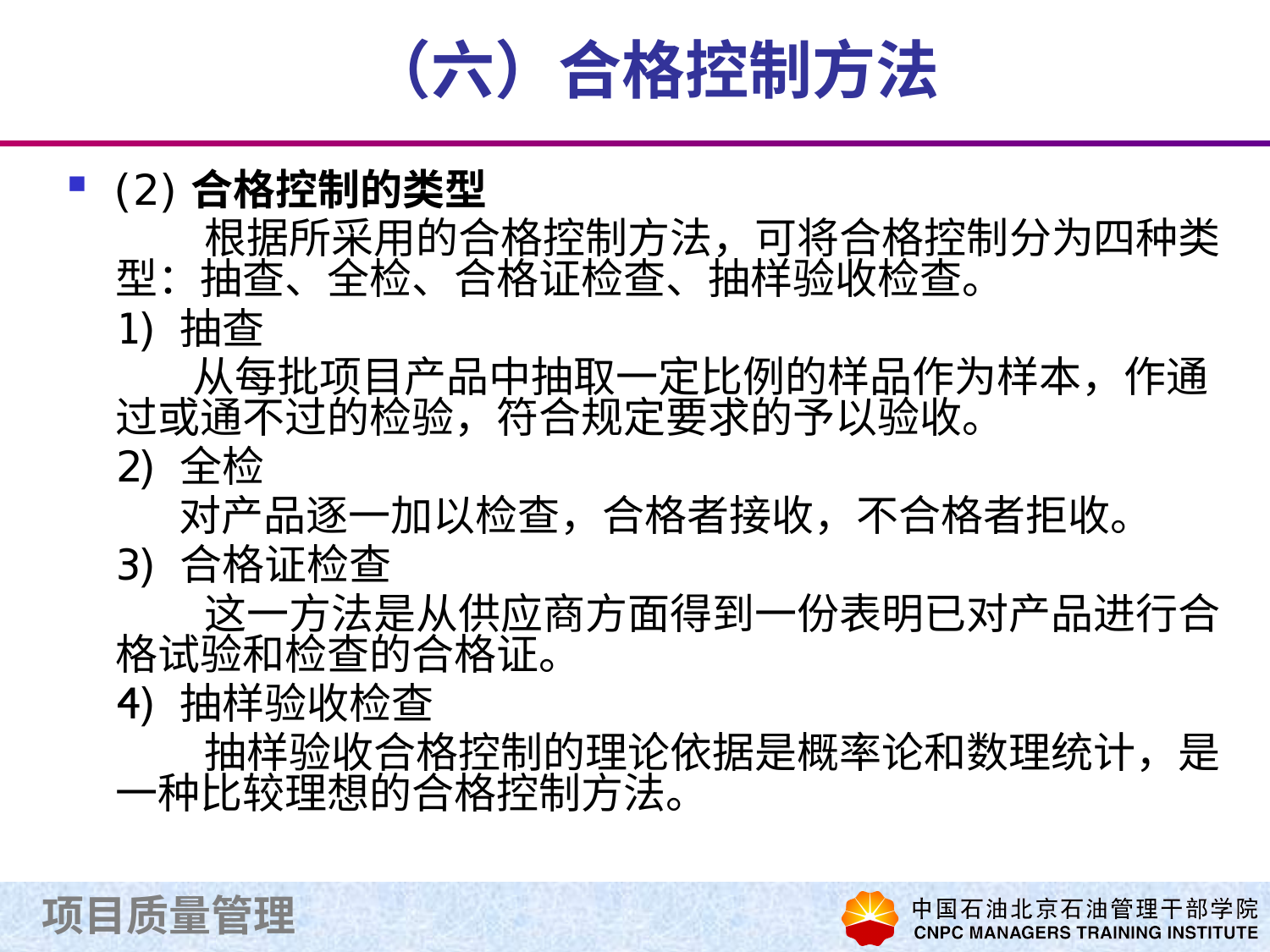

# （六）合格控制方法
(2)合格控制的类型
根据所采用的合格控制方法，可将合格控制分为四种类型：抽查、全检、合格证检查、抽样验收检查。
1) 抽查
从每批项目产品中抽取一定比例的样品作为样本，作通过或通不过的检验，符合规定要求的予以验收。
2) 全检
对产品逐一加以检查，合格者接收，不合格者拒收。
3) 合格证检查
这一方法是从供应商方面得到一份表明已对产品进行合格试验和检查的合格证。
4) 抽样验收检查
抽样验收合格控制的理论依据是概率论和数理统计，是一种比较理想的合格控制方法。